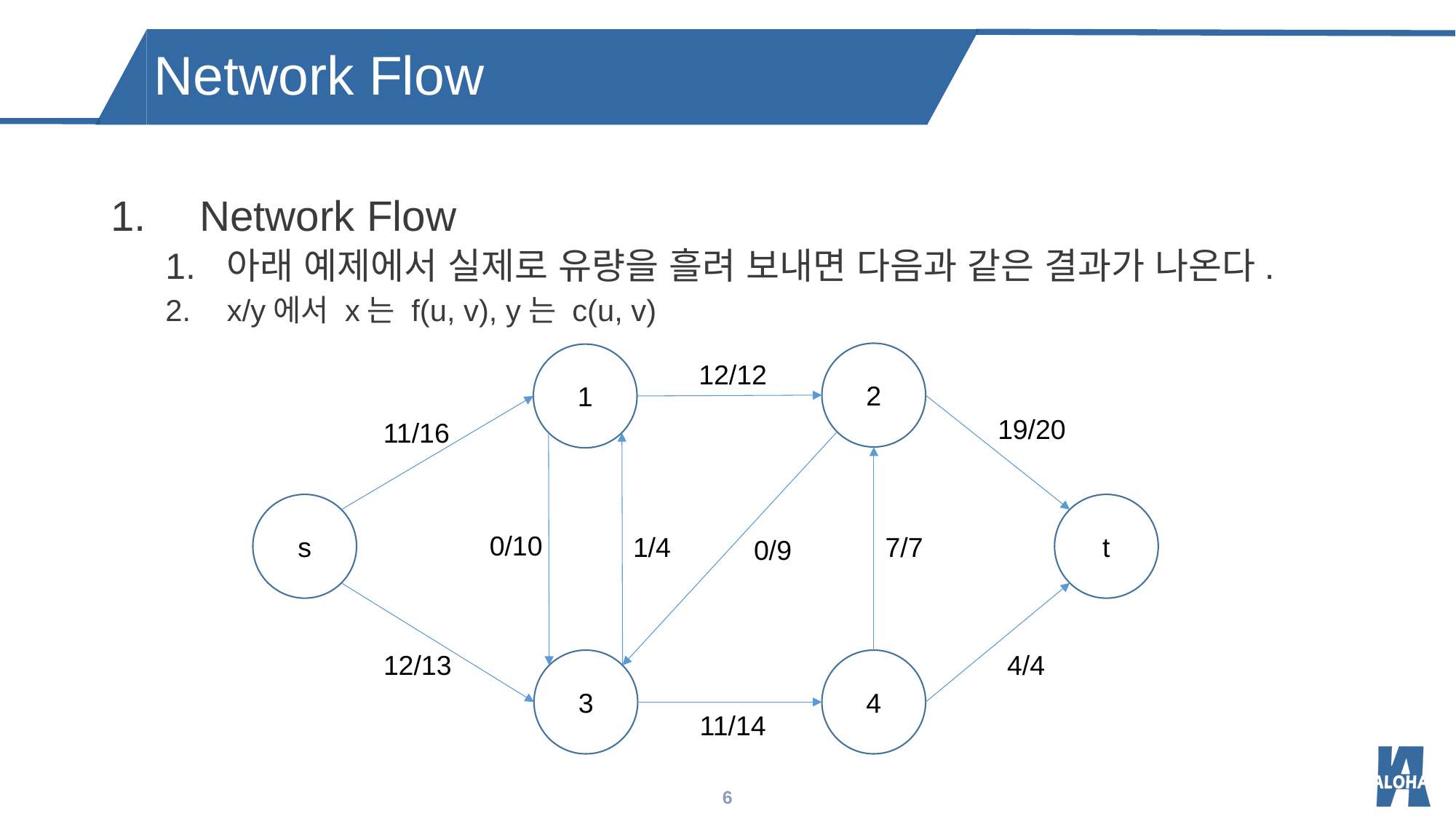

Network Flow
Network Flow
아래 예제에서 실제로 유량을 흘려 보내면 다음과 같은 결과가 나온다.
x/y에서 x는 f(u, v), y는 c(u, v)

2
1
12/12
19/20
11/16
s
t
0/10
1/4
7/7
0/9
12/13
4/4
3
4
11/14
6